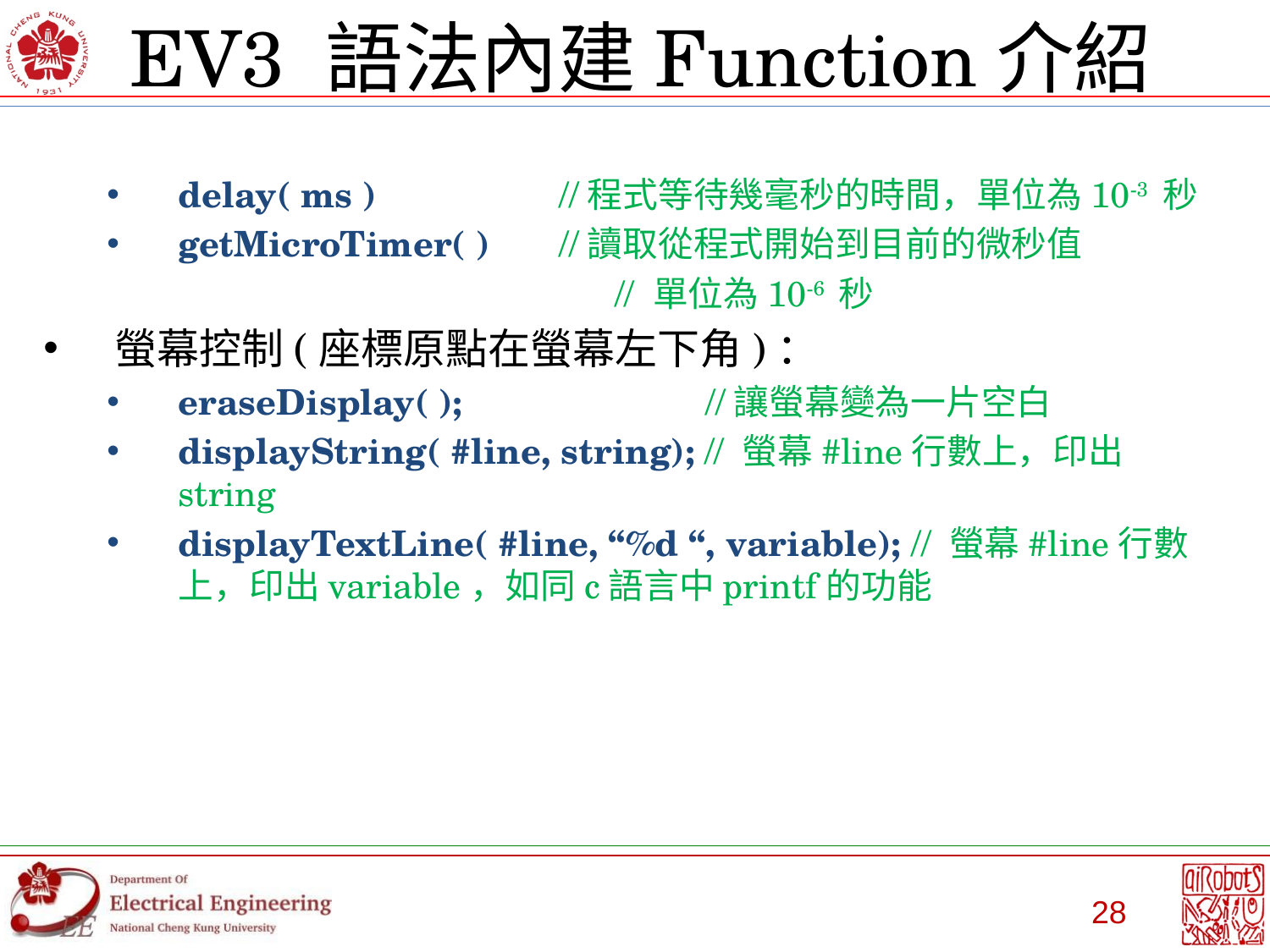

# EV3 語法內建Function介紹
delay( ms )		//程式等待幾毫秒的時間，單位為10-3 秒
getMicroTimer( )	//讀取從程式開始到目前的微秒值
				// 單位為10-6 秒
螢幕控制(座標原點在螢幕左下角)：
eraseDisplay( );		  //讓螢幕變為一片空白
displayString( #line, string); // 螢幕#line行數上，印出string
displayTextLine( #line, “%d “, variable); // 螢幕#line行數上，印出variable，如同c語言中printf的功能